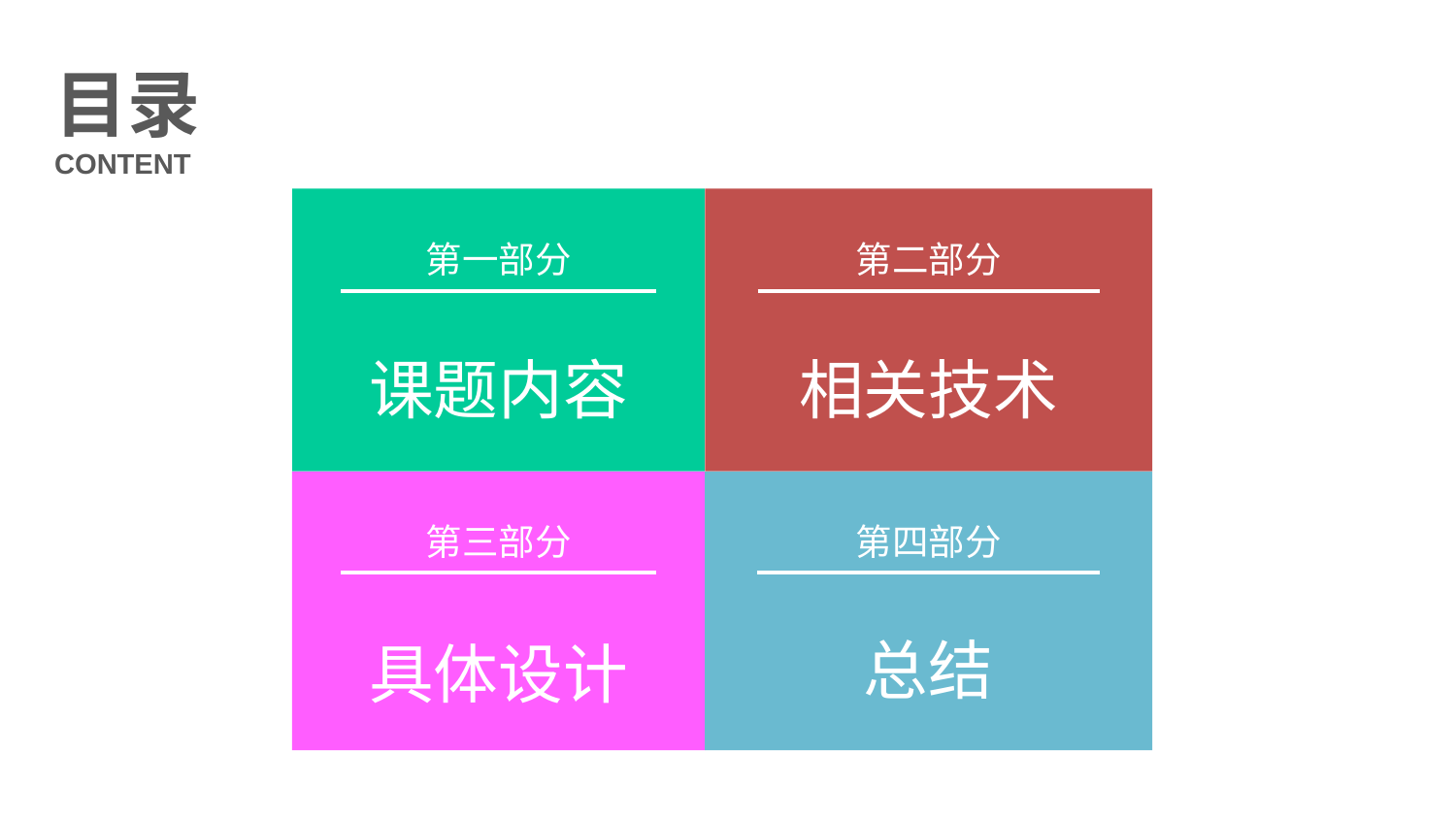

目录
CONTENT

第一部分
课题内容

第二部分
相关技术

第三部分
具体设计

第四部分
总结